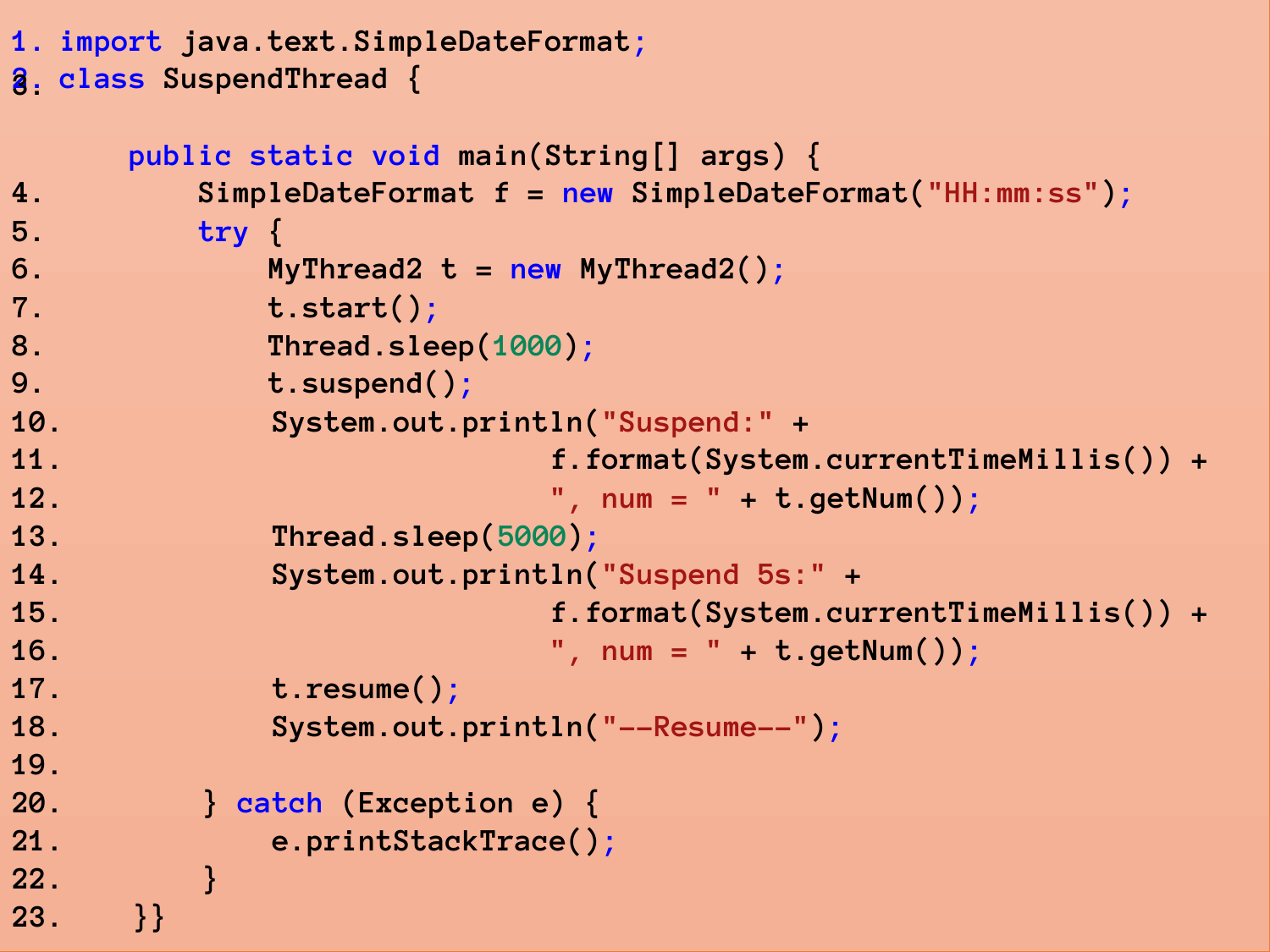

import java.text.SimpleDateFormat;
class SuspendThread {
    public static void main(String[] args) {
        SimpleDateFormat f = new SimpleDateFormat("HH:mm:ss");
        try {
            MyThread2 t = new MyThread2();
            t.start();
            Thread.sleep(1000);
            t.suspend();
            System.out.println("Suspend:" +
                            f.format(System.currentTimeMillis()) +
                            ", num = " + t.getNum());
            Thread.sleep(5000);
            System.out.println("Suspend 5s:" +
                            f.format(System.currentTimeMillis()) +
                            ", num = " + t.getNum());
            t.resume();
            System.out.println("--Resume--");

        } catch (Exception e) {
            e.printStackTrace();
        }
    }}
3
 线程的生命周期及控制
PART
不可运行状态（Not Runnable）
线程处于可运行状态时，当下面四种情况发生，线程就进入不可运行状态：
 调用了sleep()方法；
 调用了suspend()方法；
 为等候一个条件变量，线程调用wait()方法；
 输入输出流中发生线程阻塞。